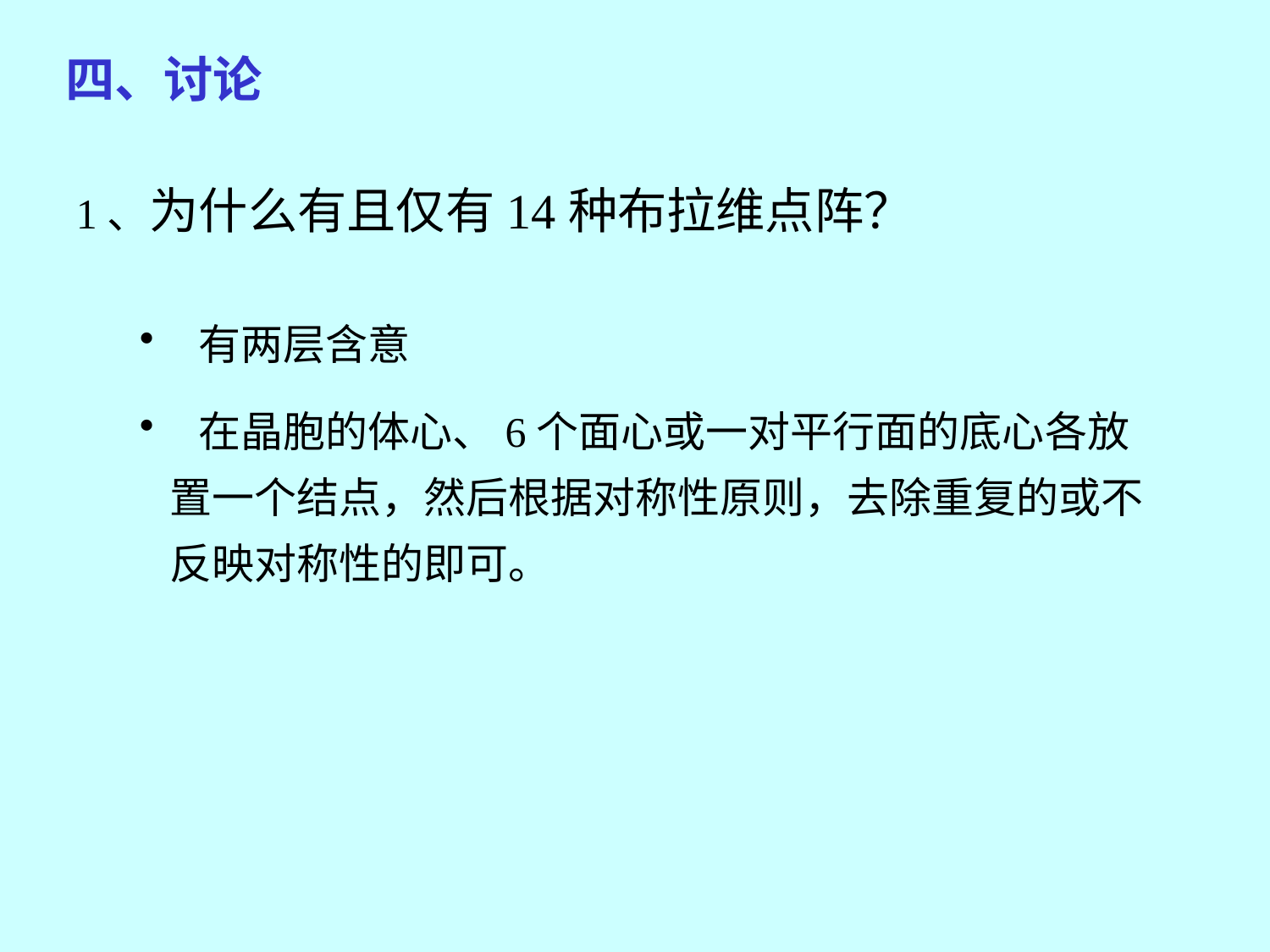

四、讨论
1、为什么有且仅有14种布拉维点阵？
  有两层含意
  在晶胞的体心、6个面心或一对平行面的底心各放置一个结点，然后根据对称性原则，去除重复的或不反映对称性的即可。